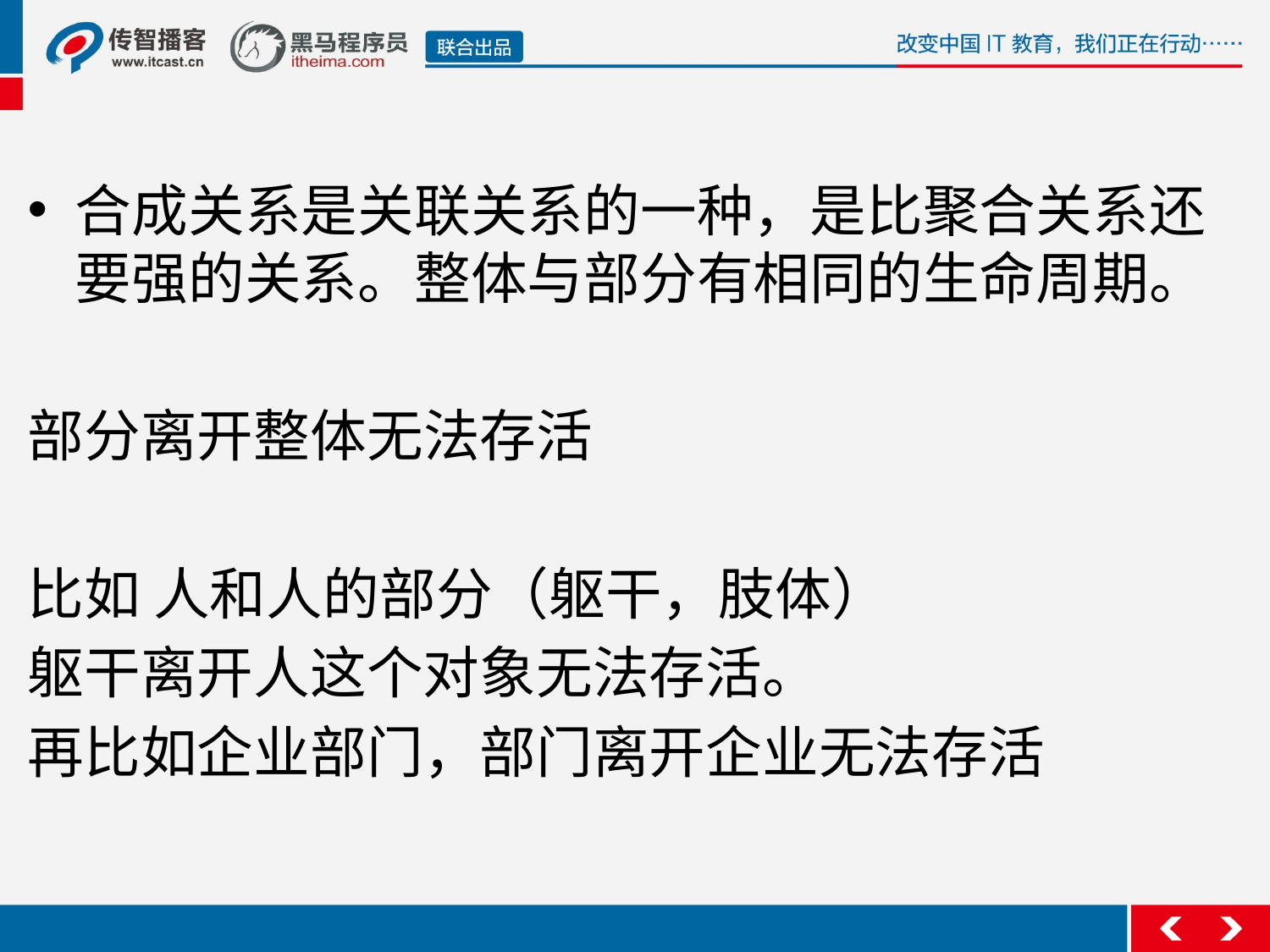

#
合成关系是关联关系的一种，是比聚合关系还要强的关系。整体与部分有相同的生命周期。

部分离开整体无法存活

比如 人和人的部分（躯干，肢体）
躯干离开人这个对象无法存活。
再比如企业部门，部门离开企业无法存活